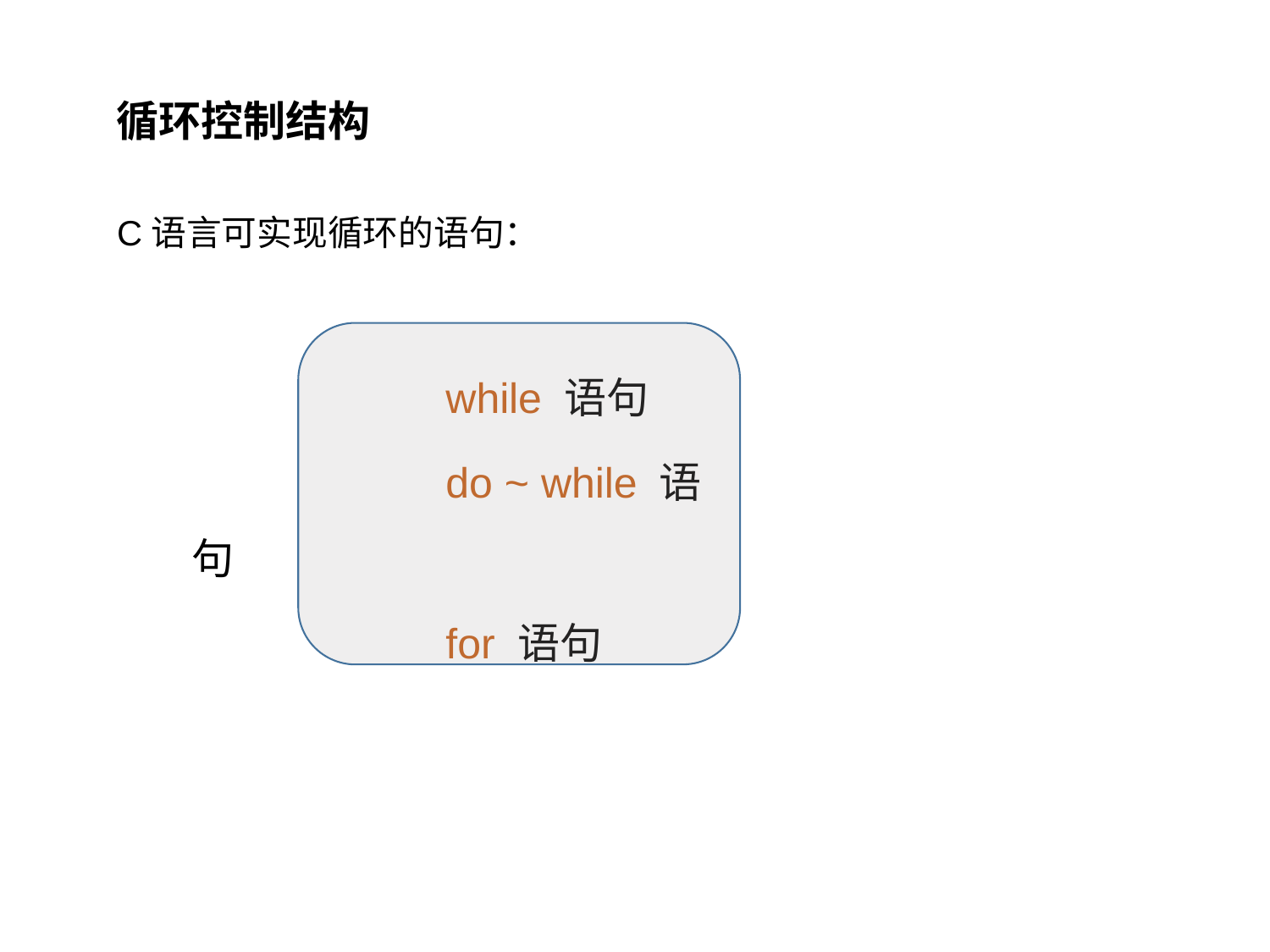

循环控制结构
C语言可实现循环的语句：

 			while 语句
 			do ~ while 语句
 			for 语句